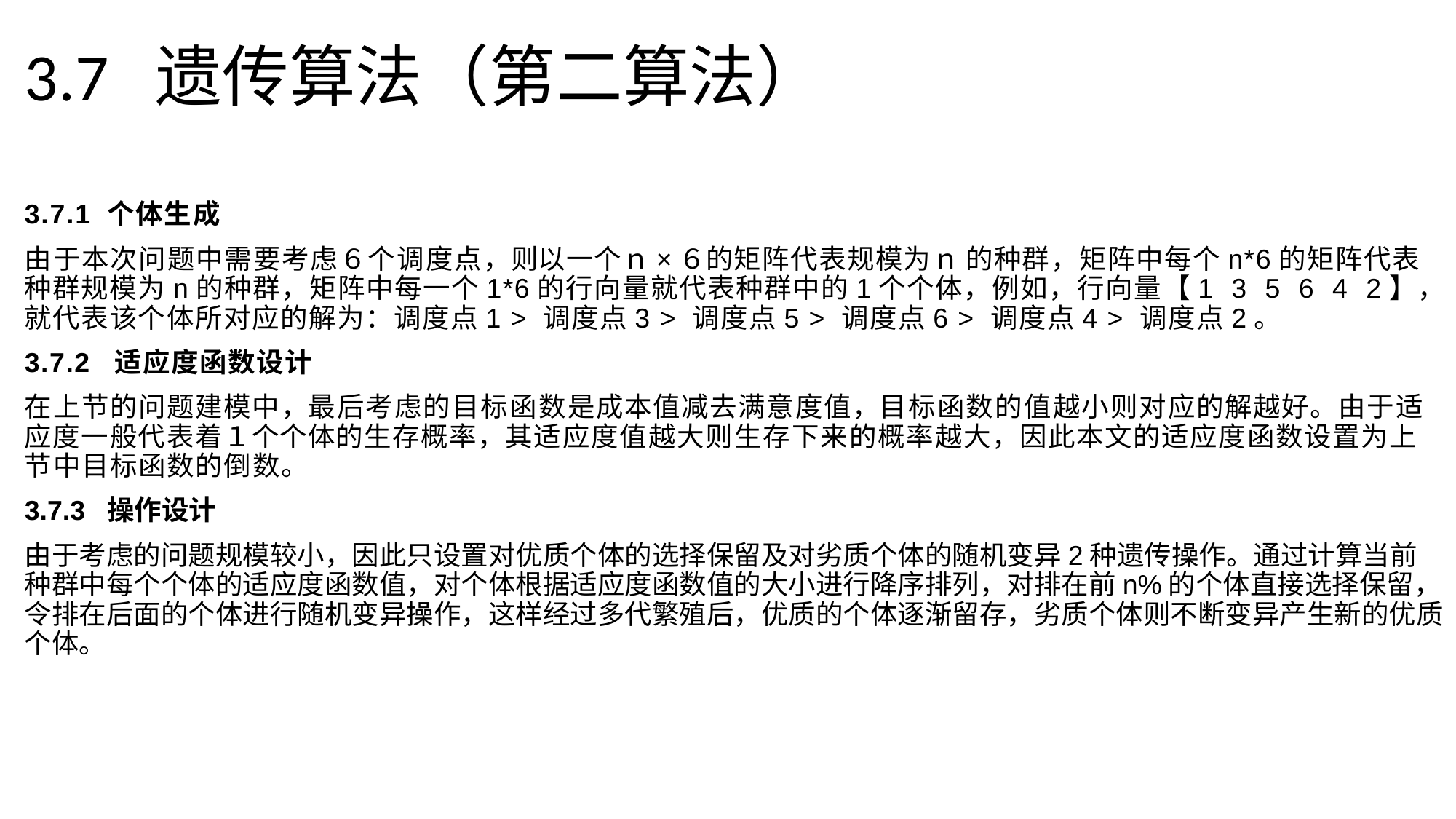

# 3.7  遗传算法（第二算法）
3.7.1 个体生成
由于本次问题中需要考虑６个调度点，则以一个ｎ×６的矩阵代表规模为ｎ 的种群，矩阵中每个n*6的矩阵代表种群规模为n的种群，矩阵中每一个1*6的行向量就代表种群中的1个个体，例如，行向量【1  3  5  6  4  2】，就代表该个体所对应的解为：调度点1 > 调度点3 > 调度点5 > 调度点6 > 调度点4 > 调度点2。
3.7.2  适应度函数设计
在上节的问题建模中，最后考虑的目标函数是成本值减去满意度值，目标函数的值越小则对应的解越好。由于适应度一般代表着１个个体的生存概率，其适应度值越大则生存下来的概率越大，因此本文的适应度函数设置为上节中目标函数的倒数。
3.7.3  操作设计
由于考虑的问题规模较小，因此只设置对优质个体的选择保留及对劣质个体的随机变异2种遗传操作。通过计算当前种群中每个个体的适应度函数值，对个体根据适应度函数值的大小进行降序排列，对排在前n%的个体直接选择保留，令排在后面的个体进行随机变异操作，这样经过多代繁殖后，优质的个体逐渐留存，劣质个体则不断变异产生新的优质个体。